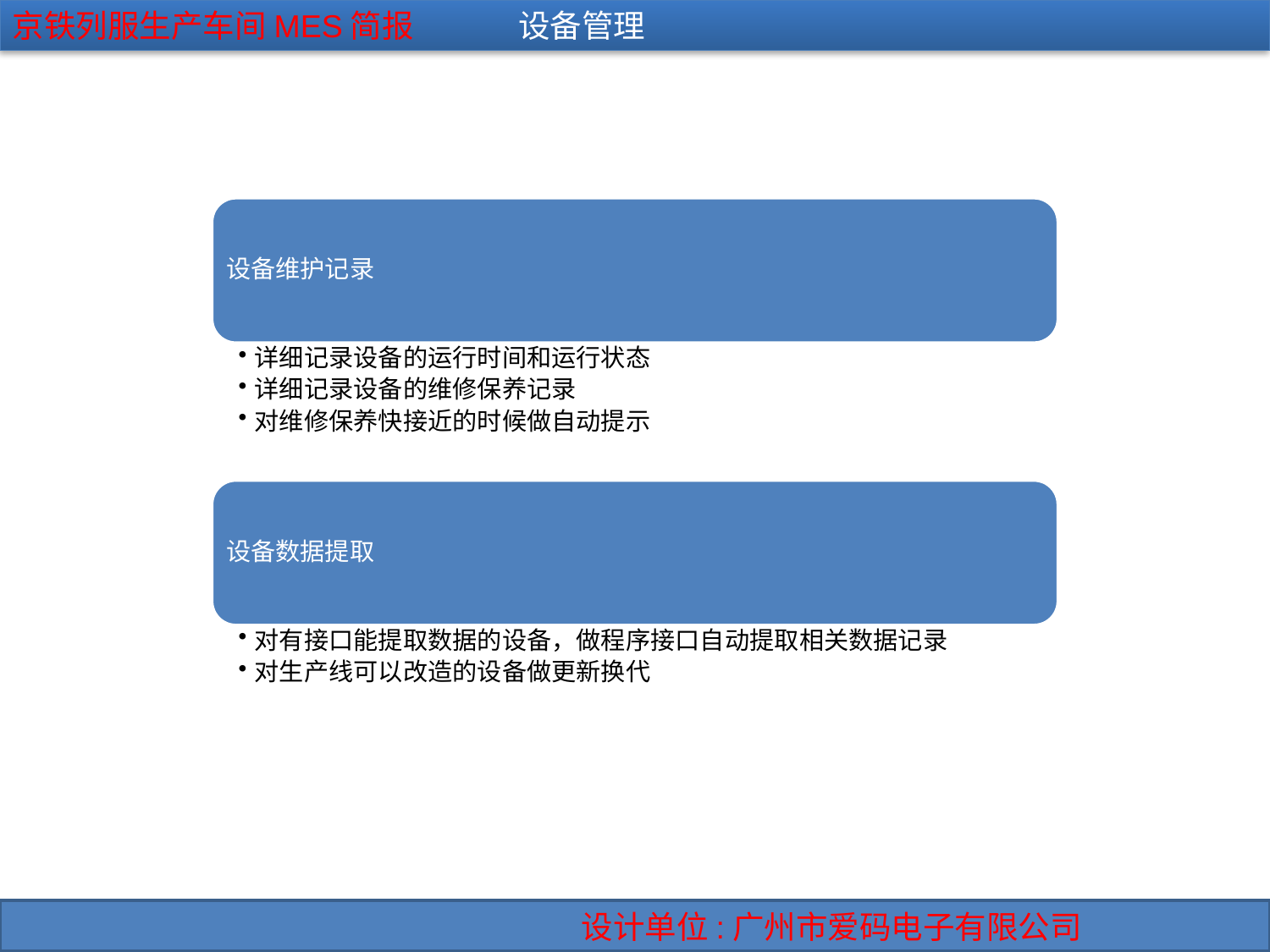

设备管理
设备维护记录
详细记录设备的运行时间和运行状态
详细记录设备的维修保养记录
对维修保养快接近的时候做自动提示
设备数据提取
对有接口能提取数据的设备，做程序接口自动提取相关数据记录
对生产线可以改造的设备做更新换代